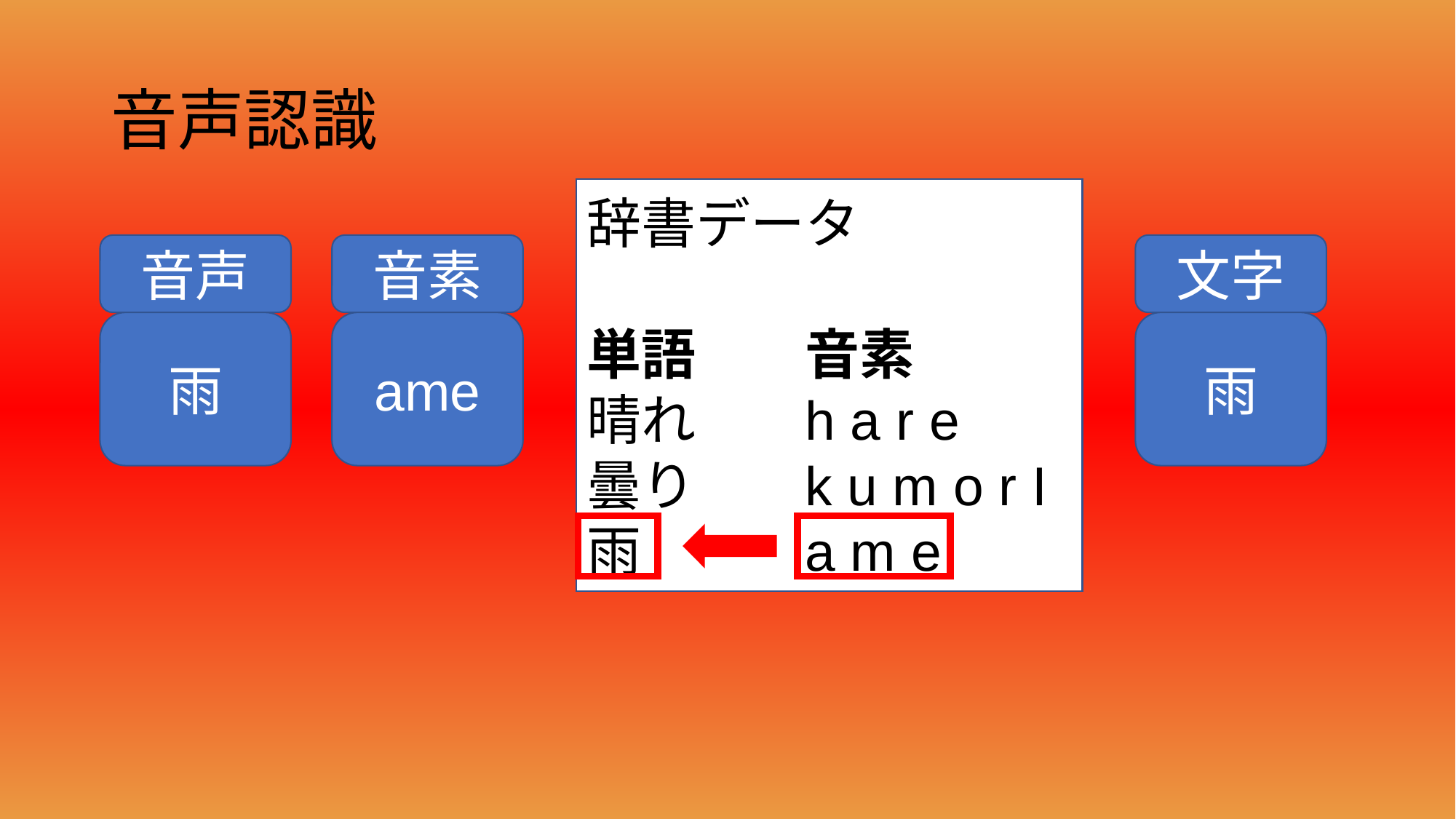

# 音声認識
辞書データ

単語	音素
晴れ	h a r e
曇り	k u m o r I
雨		a m e
音声
音素
文字
雨
ame
雨